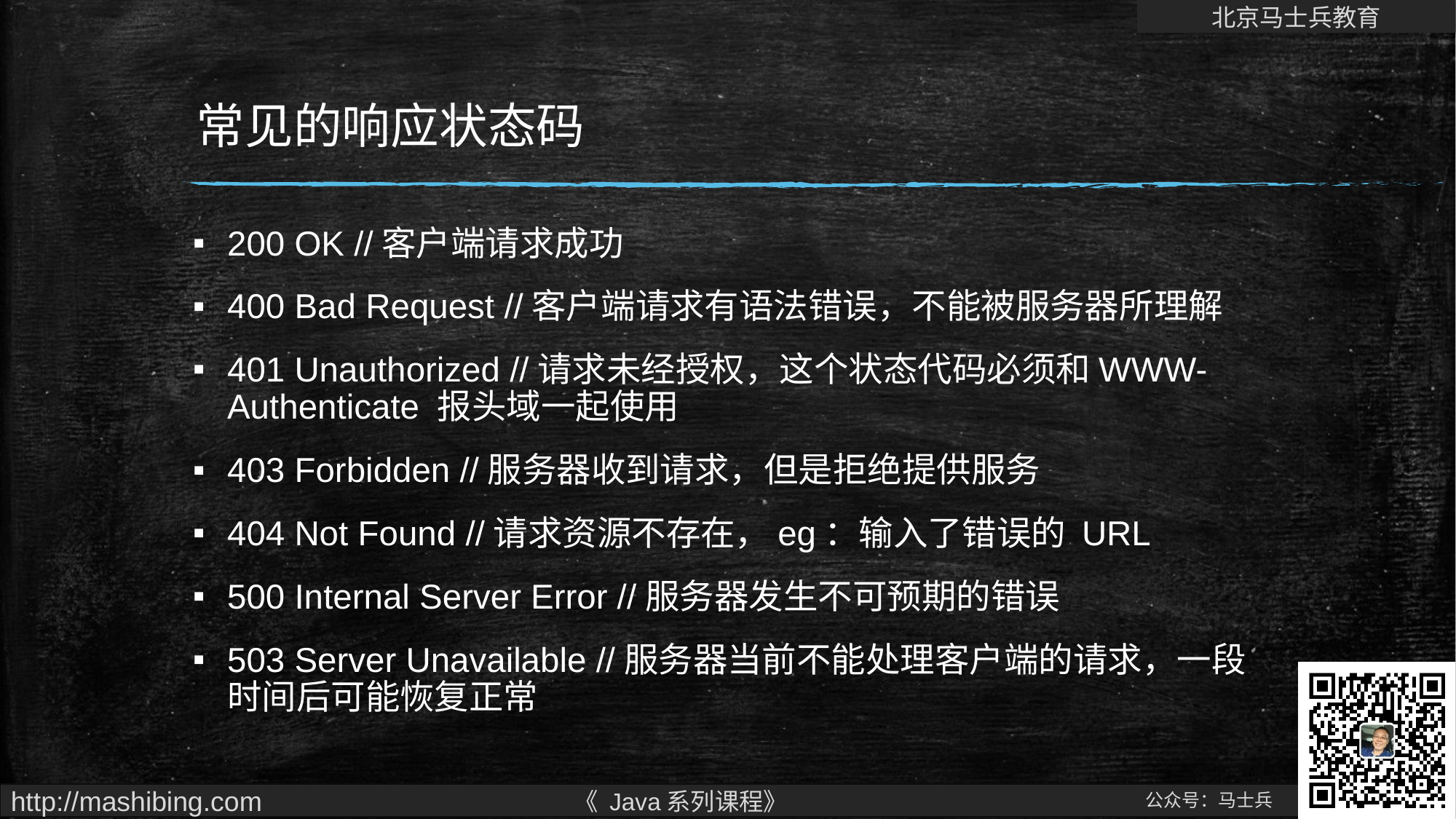

# 常见的响应状态码
200 OK //客户端请求成功
400 Bad Request //客户端请求有语法错误，不能被服务器所理解
401 Unauthorized //请求未经授权，这个状态代码必须和WWW-Authenticate 报头域一起使用
403 Forbidden //服务器收到请求，但是拒绝提供服务
404 Not Found //请求资源不存在，eg：输入了错误的 URL
500 Internal Server Error //服务器发生不可预期的错误
503 Server Unavailable //服务器当前不能处理客户端的请求，一段时间后可能恢复正常